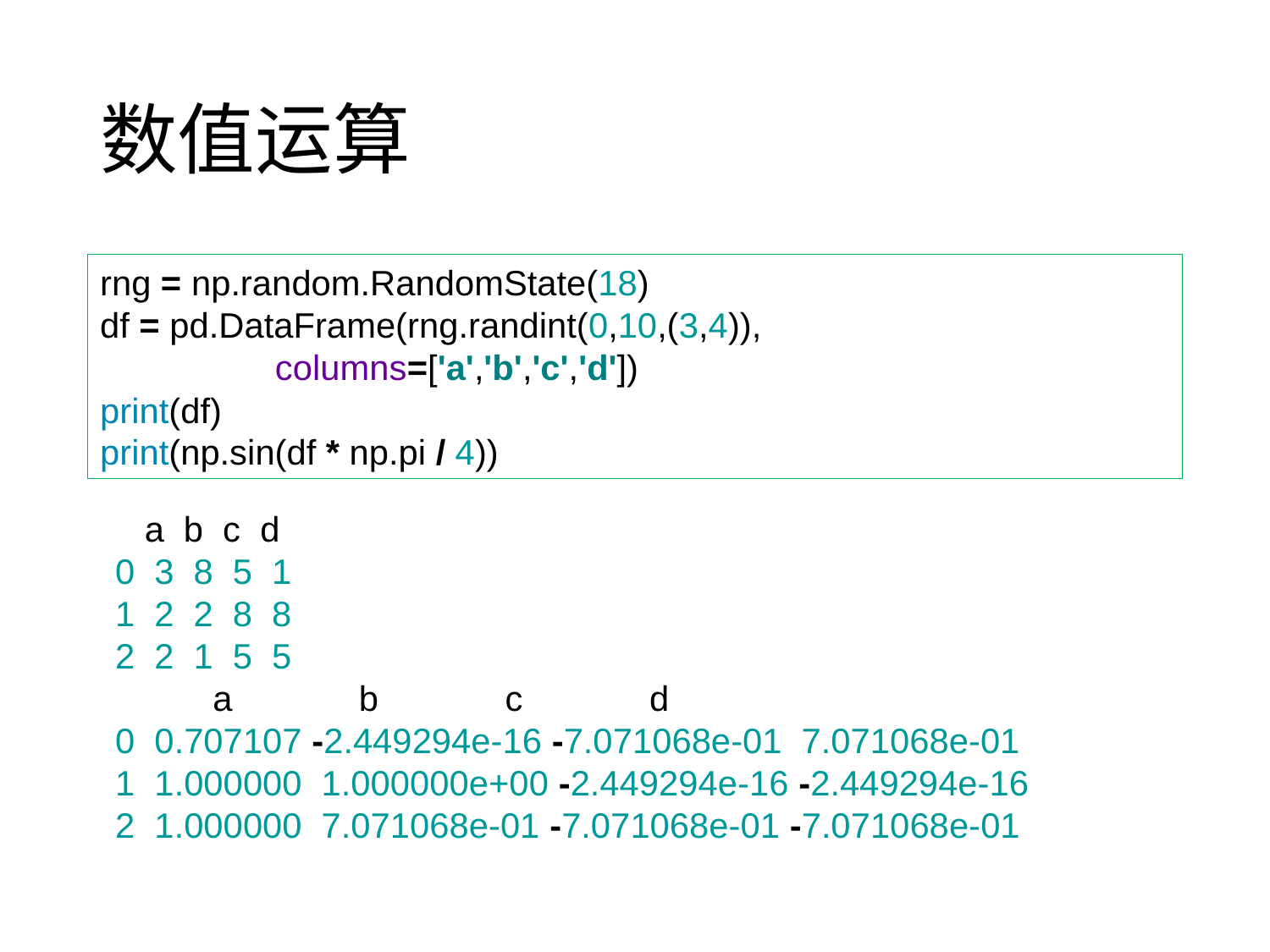

# 数值运算
rng = np.random.RandomState(18)
df = pd.DataFrame(rng.randint(0,10,(3,4)),
                  columns=['a','b','c','d'])
print(df)
print(np.sin(df * np.pi / 4))
   a  b  c  d
0  3  8  5  1
1  2  2  8  8
2  2  1  5  5
          a             b             c             d
0  0.707107 -2.449294e-16 -7.071068e-01  7.071068e-01
1  1.000000  1.000000e+00 -2.449294e-16 -2.449294e-16
2  1.000000  7.071068e-01 -7.071068e-01 -7.071068e-01
33